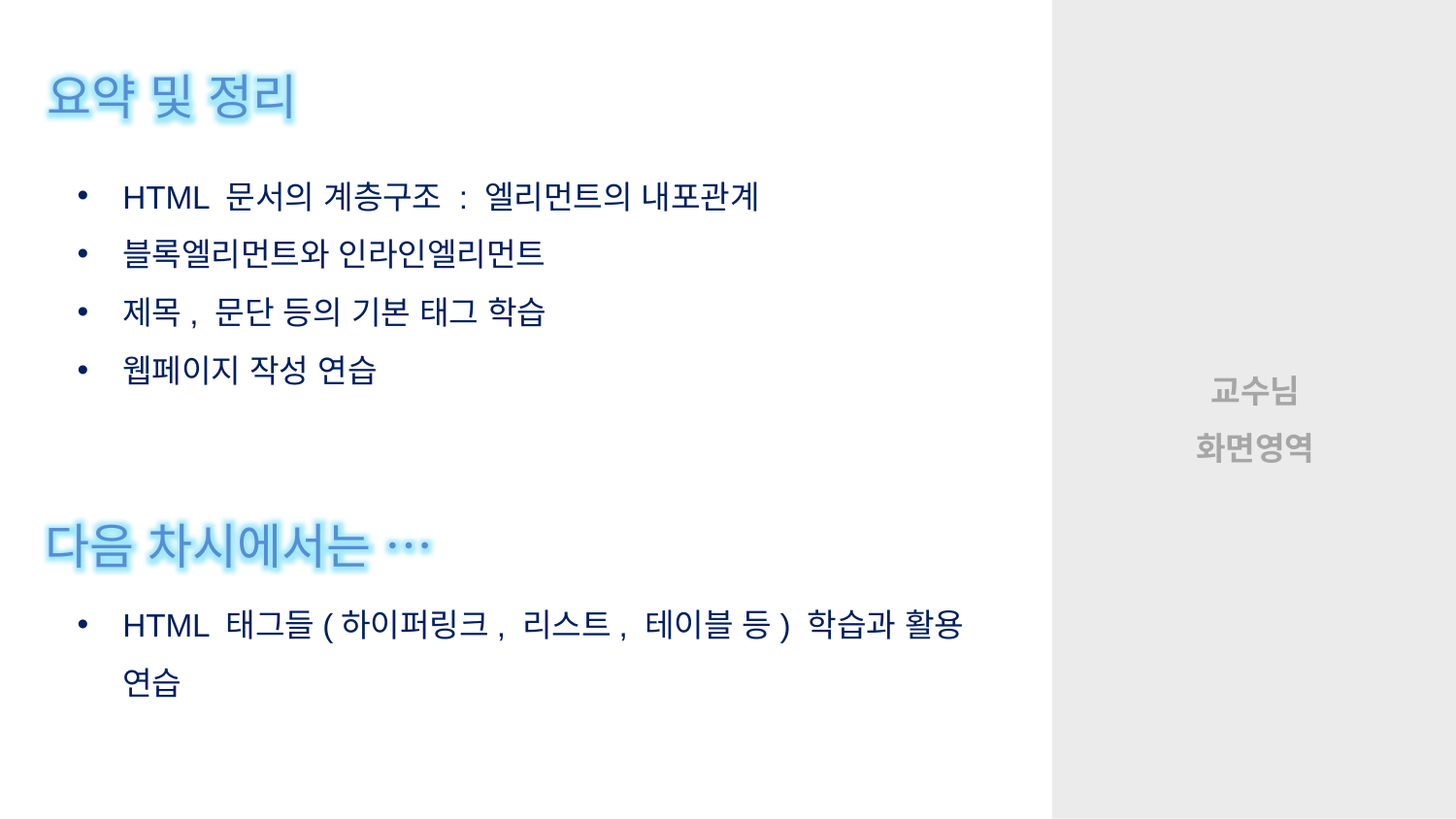

요약 및 정리
HTML 문서의 계층구조 : 엘리먼트의 내포관계
블록엘리먼트와 인라인엘리먼트
제목, 문단 등의 기본 태그 학습
웹페이지 작성 연습

다음 차시에서는 …
HTML 태그들(하이퍼링크, 리스트, 테이블 등) 학습과 활용 연습